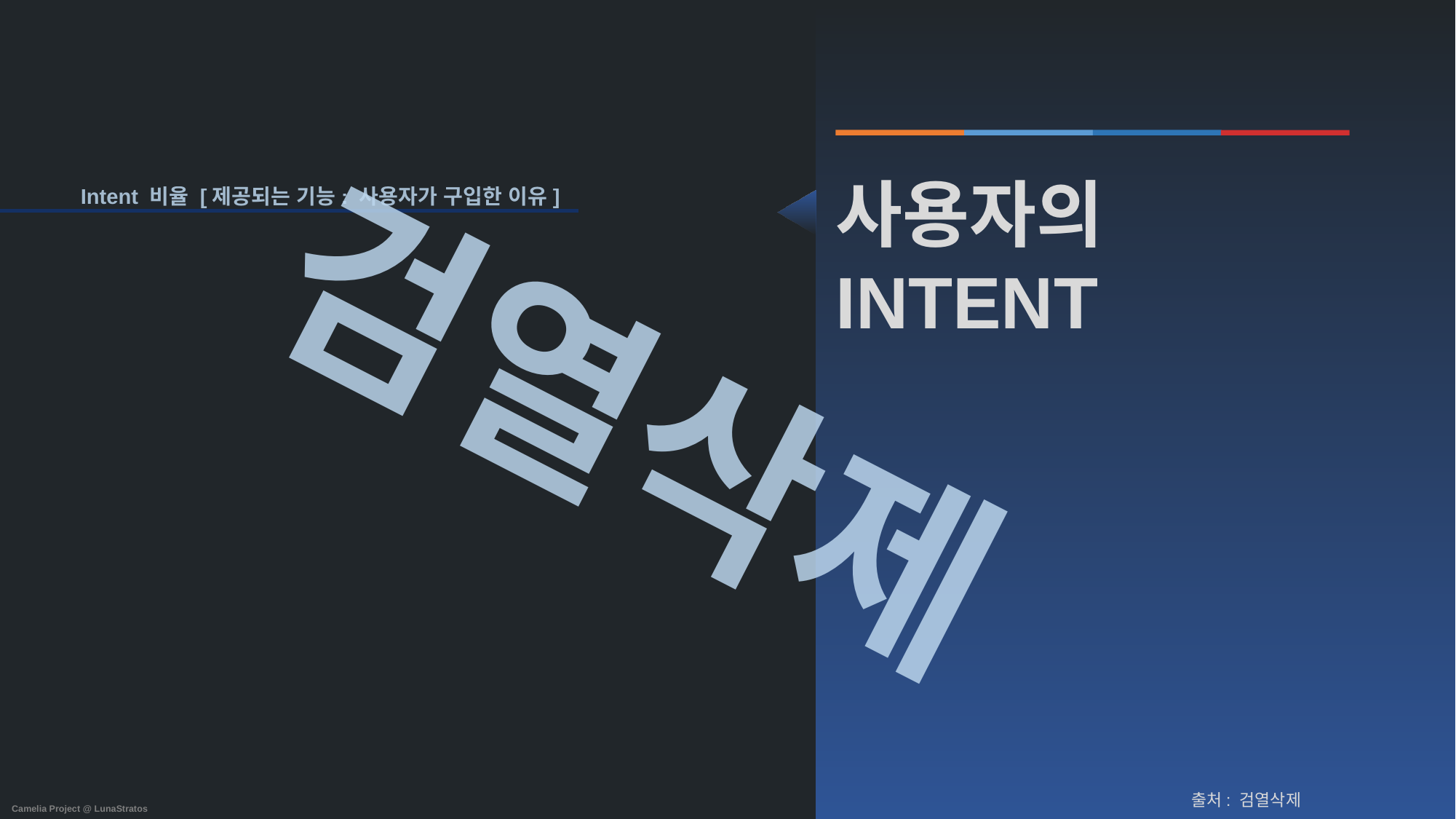

사용자의 INTENT
Intent 비율 [제공되는 기능: 사용자가 구입한 이유]
검열삭제
출처: 검열삭제
Camelia Project @ LunaStratos